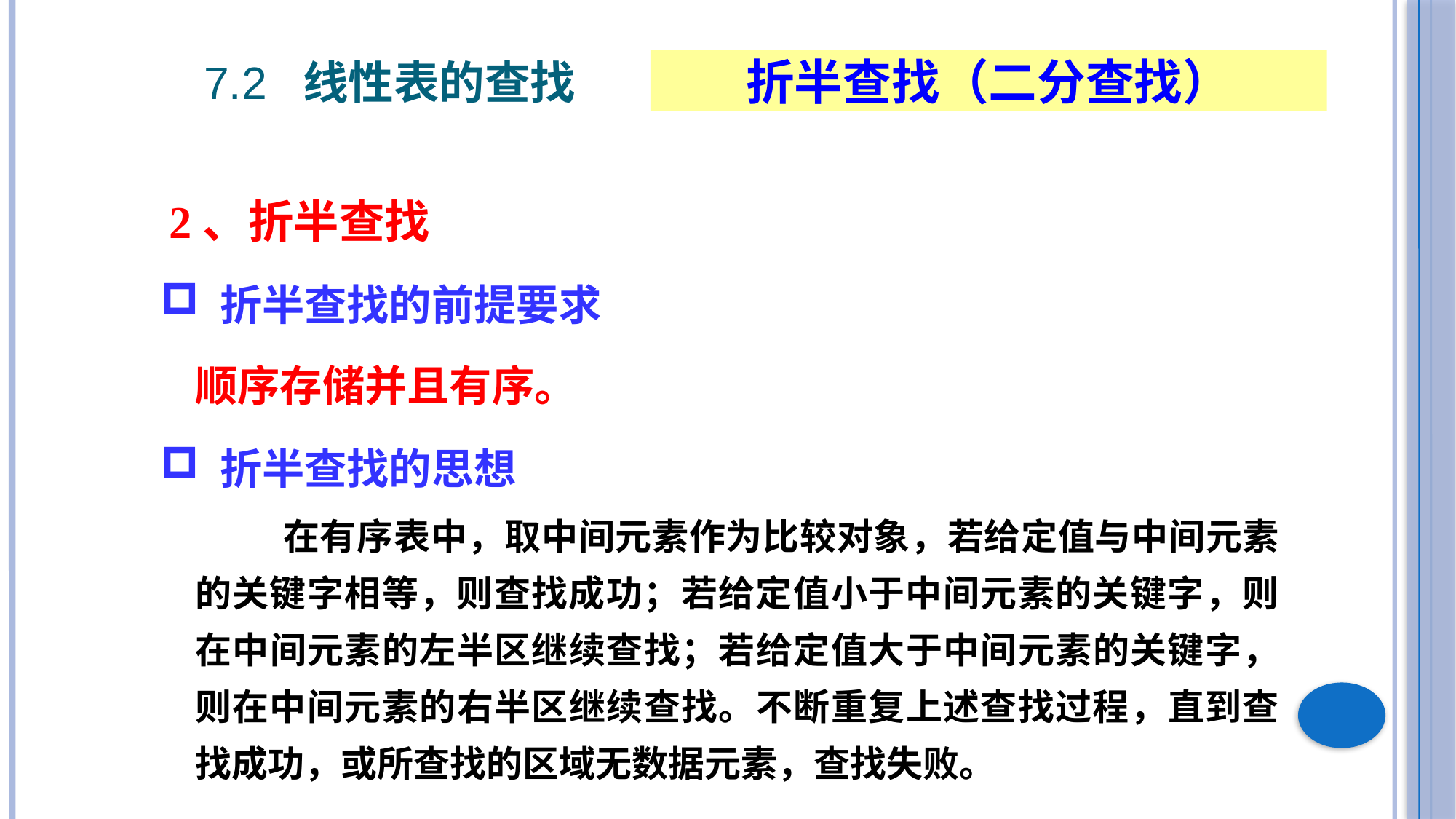

7.2  线性表的查找
折半查找（二分查找）
2、折半查找
 折半查找的前提要求
顺序存储并且有序。
 折半查找的思想
         在有序表中，取中间元素作为比较对象，若给定值与中间元素的关键字相等，则查找成功；若给定值小于中间元素的关键字，则在中间元素的左半区继续查找；若给定值大于中间元素的关键字，则在中间元素的右半区继续查找。不断重复上述查找过程，直到查找成功，或所查找的区域无数据元素，查找失败。